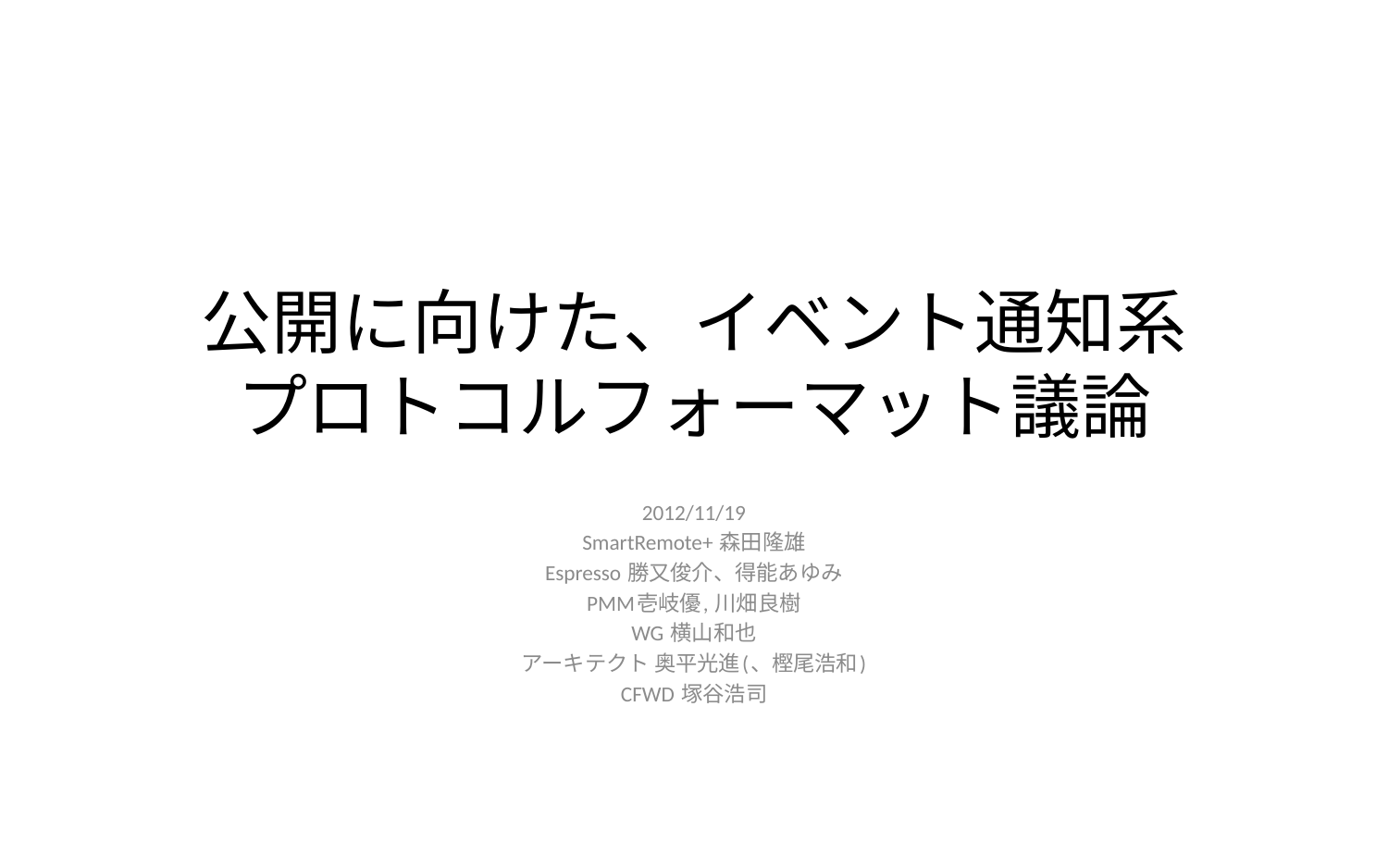

# 公開に向けた、イベント通知系 プロトコルフォーマット議論
2012/11/19
SmartRemote+ 森田隆雄
Espresso 勝又俊介、得能あゆみ
PMM壱岐優, 川畑良樹
WG 横山和也
アーキテクト 奥平光進(、樫尾浩和)
CFWD 塚谷浩司